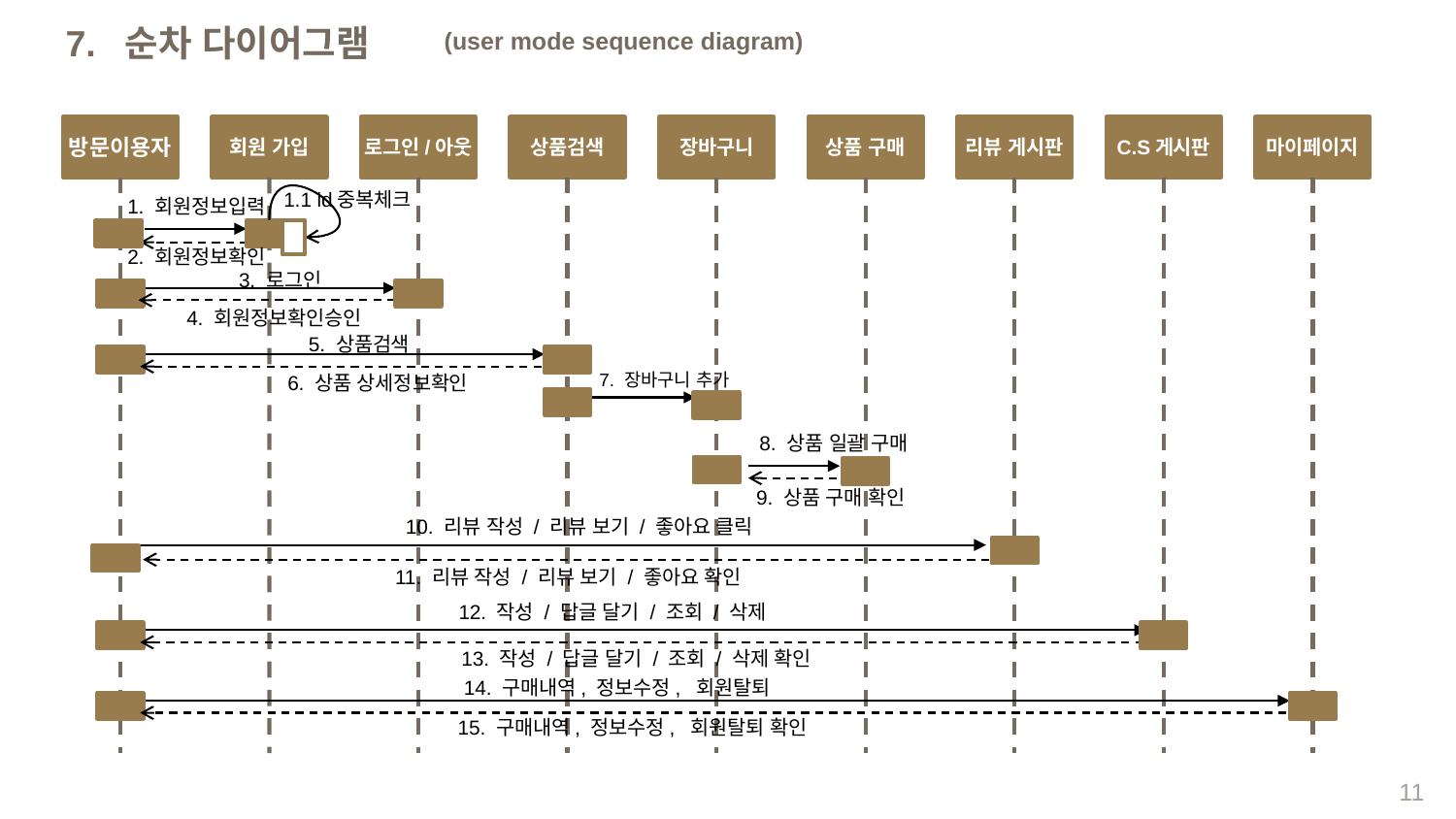

7.  순차 다이어그램
(user mode sequence diagram)
방문이용자
회원 가입
로그인/아웃
상품검색
장바구니
상품 구매
리뷰 게시판
C.S게시판
마이페이지
1.1 id중복체크
1. 회원정보입력

2. 회원정보확인
3. 로그인

4. 회원정보확인승인
5. 상품검색

7. 장바구니 추가
6. 상품 상세정보확인

8. 상품 일괄 구매

9. 상품 구매 확인
10. 리뷰 작성 / 리뷰 보기 / 좋아요 클릭

11. 리뷰 작성 / 리뷰 보기 / 좋아요 확인
12. 작성 / 답글 달기 / 조회 / 삭제

13. 작성 / 답글 달기 / 조회 / 삭제 확인
14. 구매내역, 정보수정,  회원탈퇴

15. 구매내역, 정보수정,  회원탈퇴 확인
11